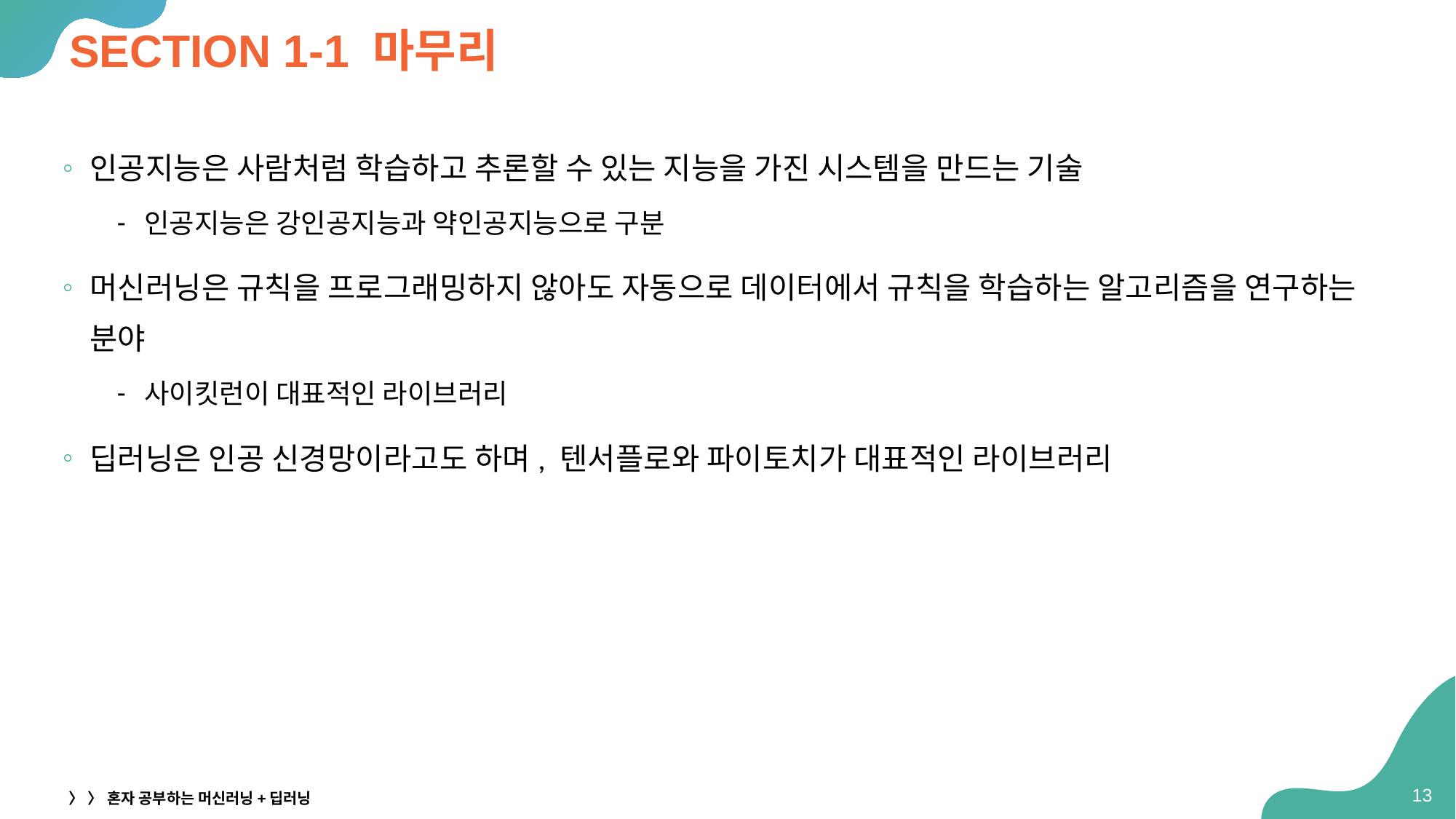

# SECTION 1-1 마무리
인공지능은 사람처럼 학습하고 추론할 수 있는 지능을 가진 시스템을 만드는 기술
인공지능은 강인공지능과 약인공지능으로 구분
머신러닝은 규칙을 프로그래밍하지 않아도 자동으로 데이터에서 규칙을 학습하는 알고리즘을 연구하는 분야
사이킷런이 대표적인 라이브러리
딥러닝은 인공 신경망이라고도 하며, 텐서플로와 파이토치가 대표적인 라이브러리
13
〉 〉 혼자 공부하는 머신러닝+딥러닝